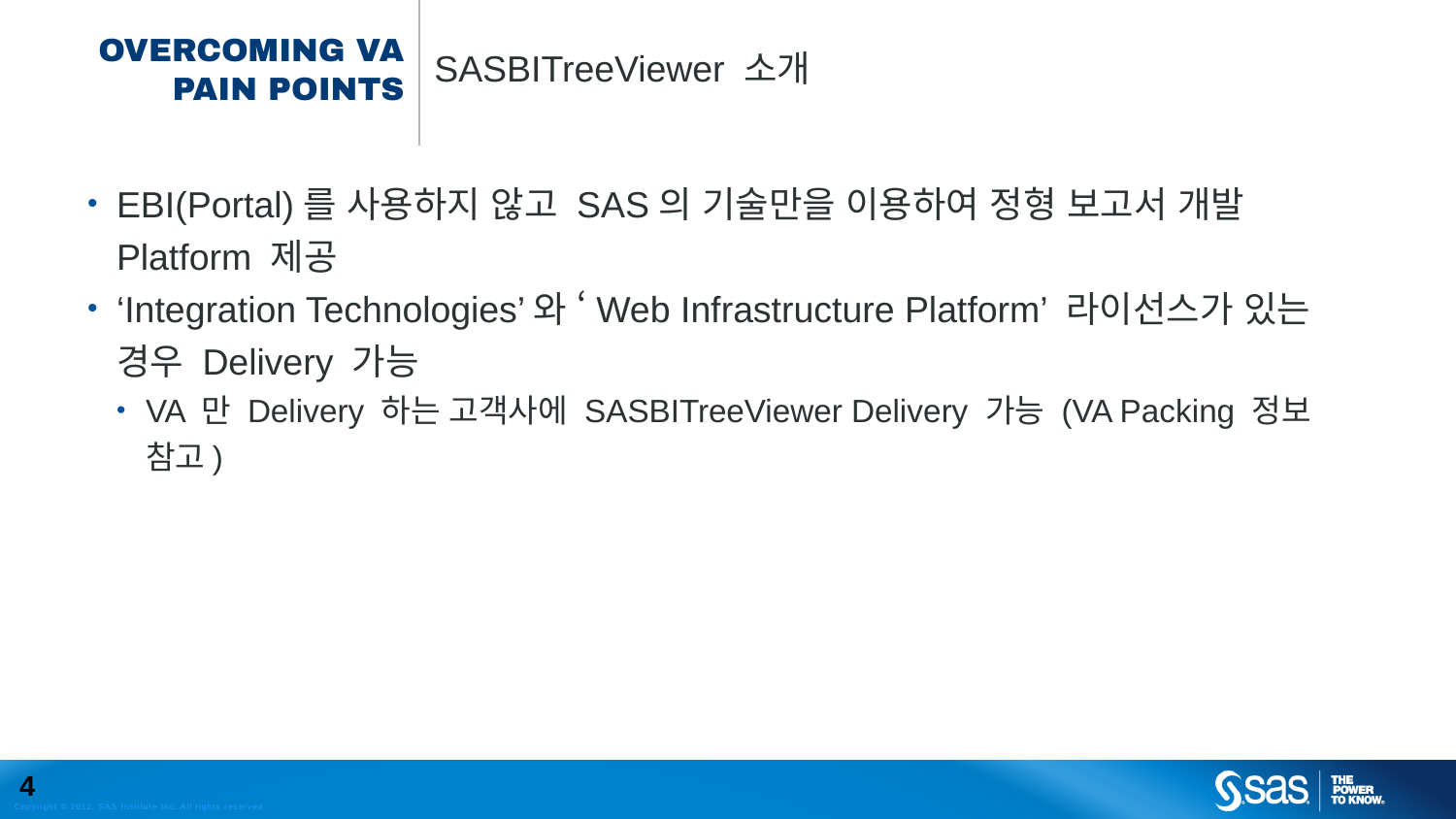

# Overcoming VA Pain points
SASBITreeViewer 소개
EBI(Portal)를 사용하지 않고 SAS의 기술만을 이용하여 정형 보고서 개발 Platform 제공
‘Integration Technologies’와 ‘Web Infrastructure Platform’ 라이선스가 있는 경우 Delivery 가능
VA 만 Delivery 하는 고객사에 SASBITreeViewer Delivery 가능 (VA Packing 정보 참고)